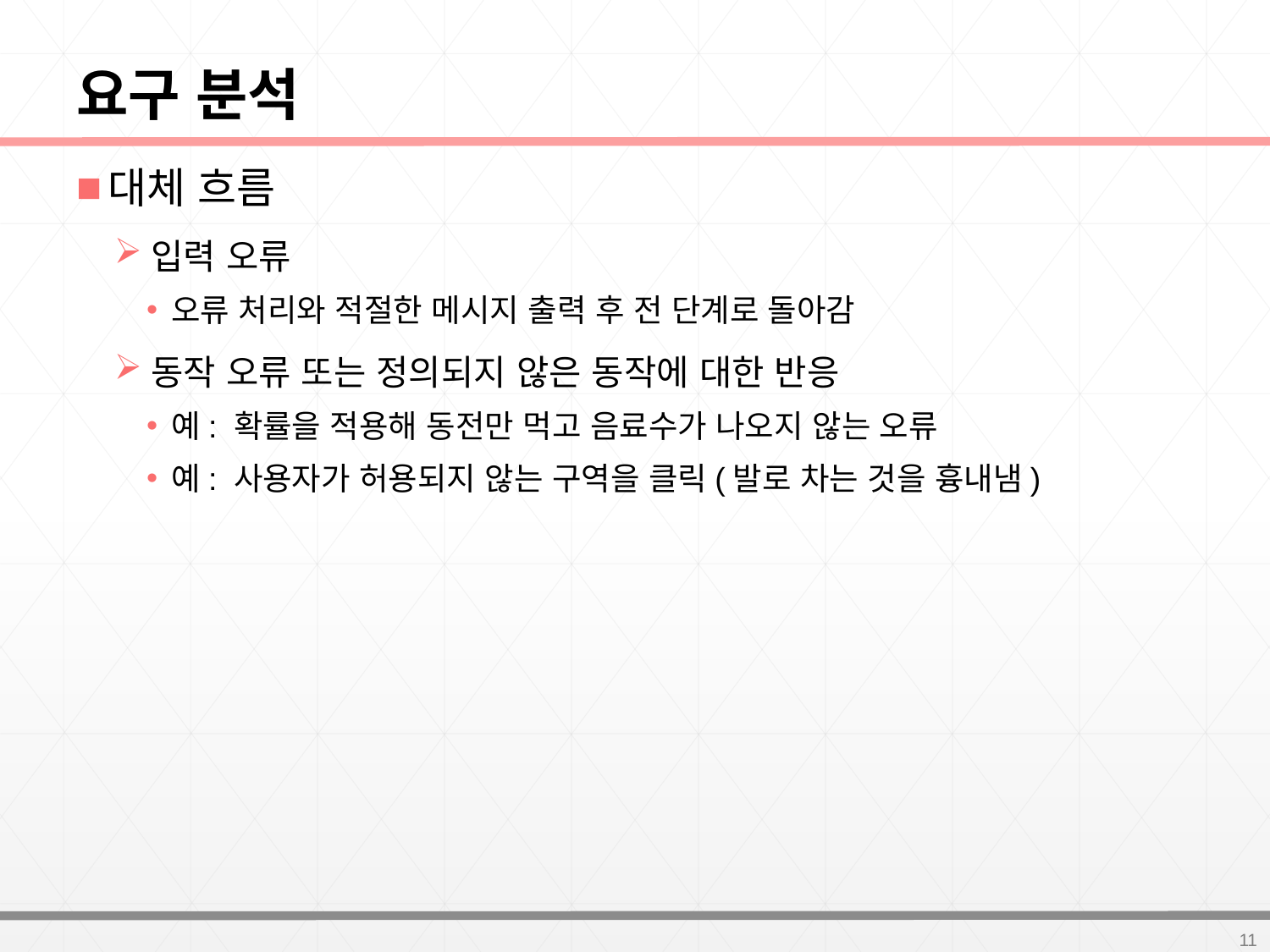

# 요구 분석
대체 흐름
입력 오류
오류 처리와 적절한 메시지 출력 후 전 단계로 돌아감
동작 오류 또는 정의되지 않은 동작에 대한 반응
예: 확률을 적용해 동전만 먹고 음료수가 나오지 않는 오류
예: 사용자가 허용되지 않는 구역을 클릭(발로 차는 것을 흉내냄)
11